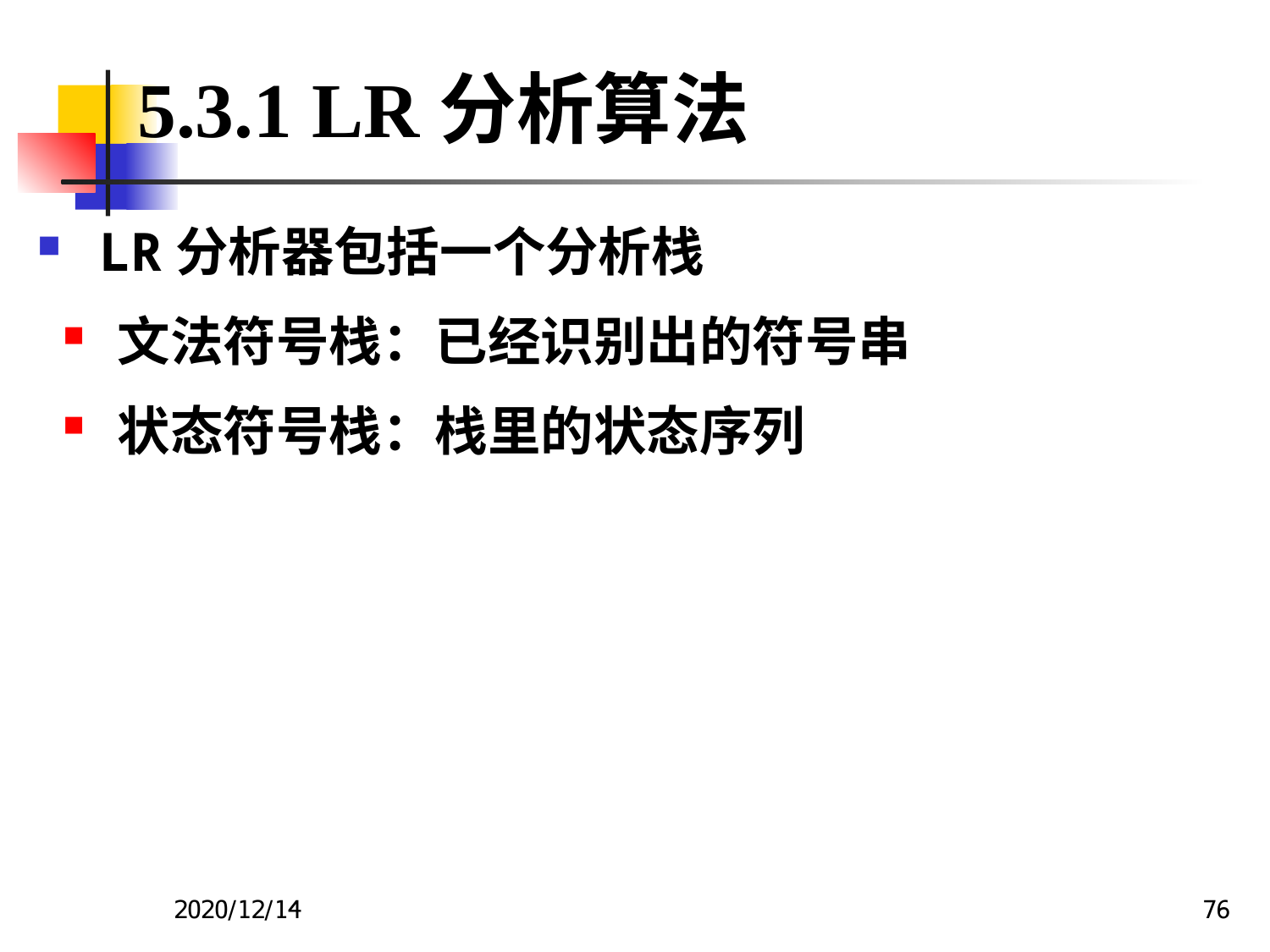

5.3.1 LR分析算法
 LR分析器包括一个分析栈
 文法符号栈：已经识别出的符号串
 状态符号栈：栈里的状态序列
2020/12/14
76